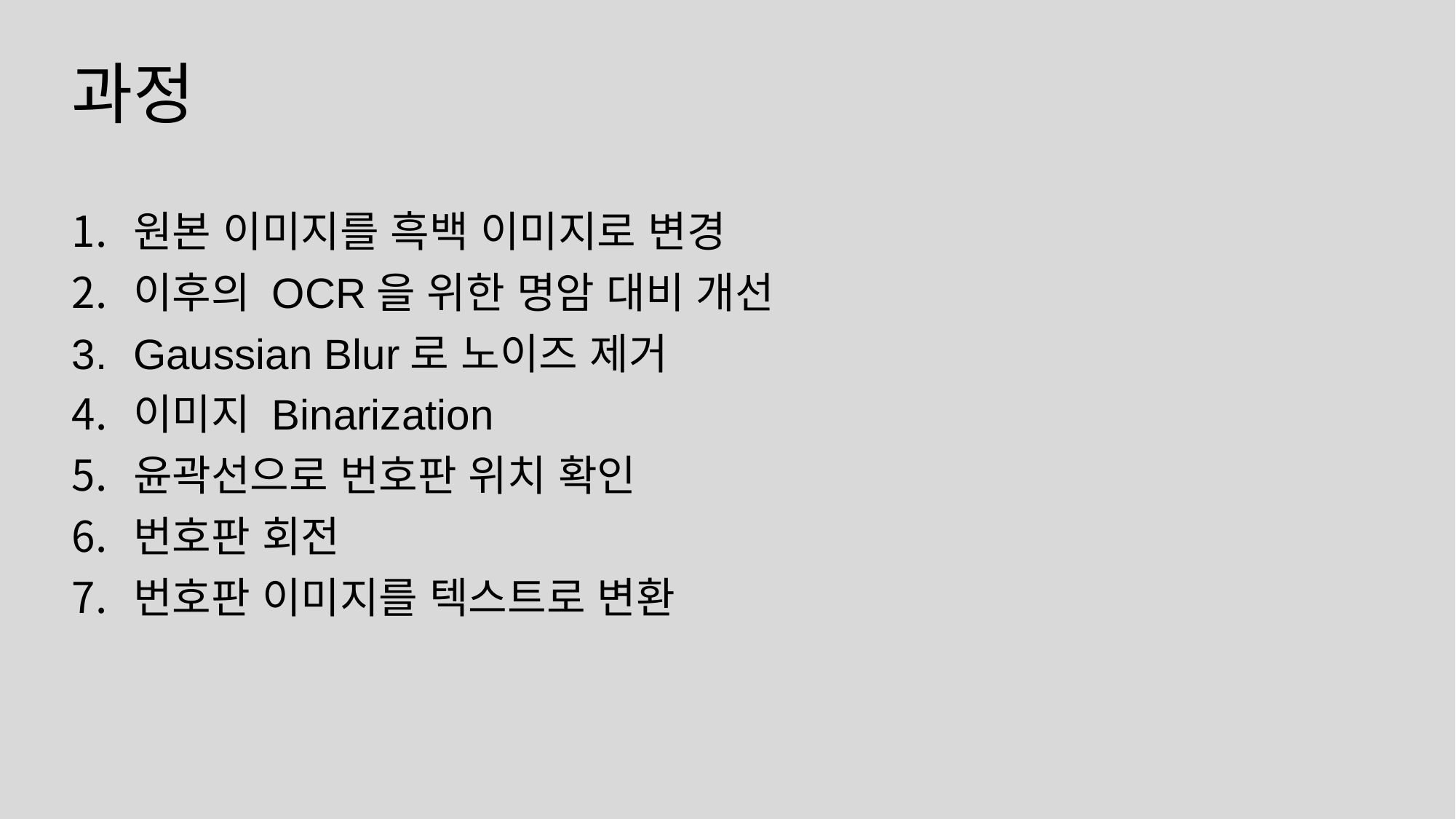

과정
원본 이미지를 흑백 이미지로 변경
이후의 OCR을 위한 명암 대비 개선
Gaussian Blur로 노이즈 제거
이미지 Binarization
윤곽선으로 번호판 위치 확인
번호판 회전
번호판 이미지를 텍스트로 변환